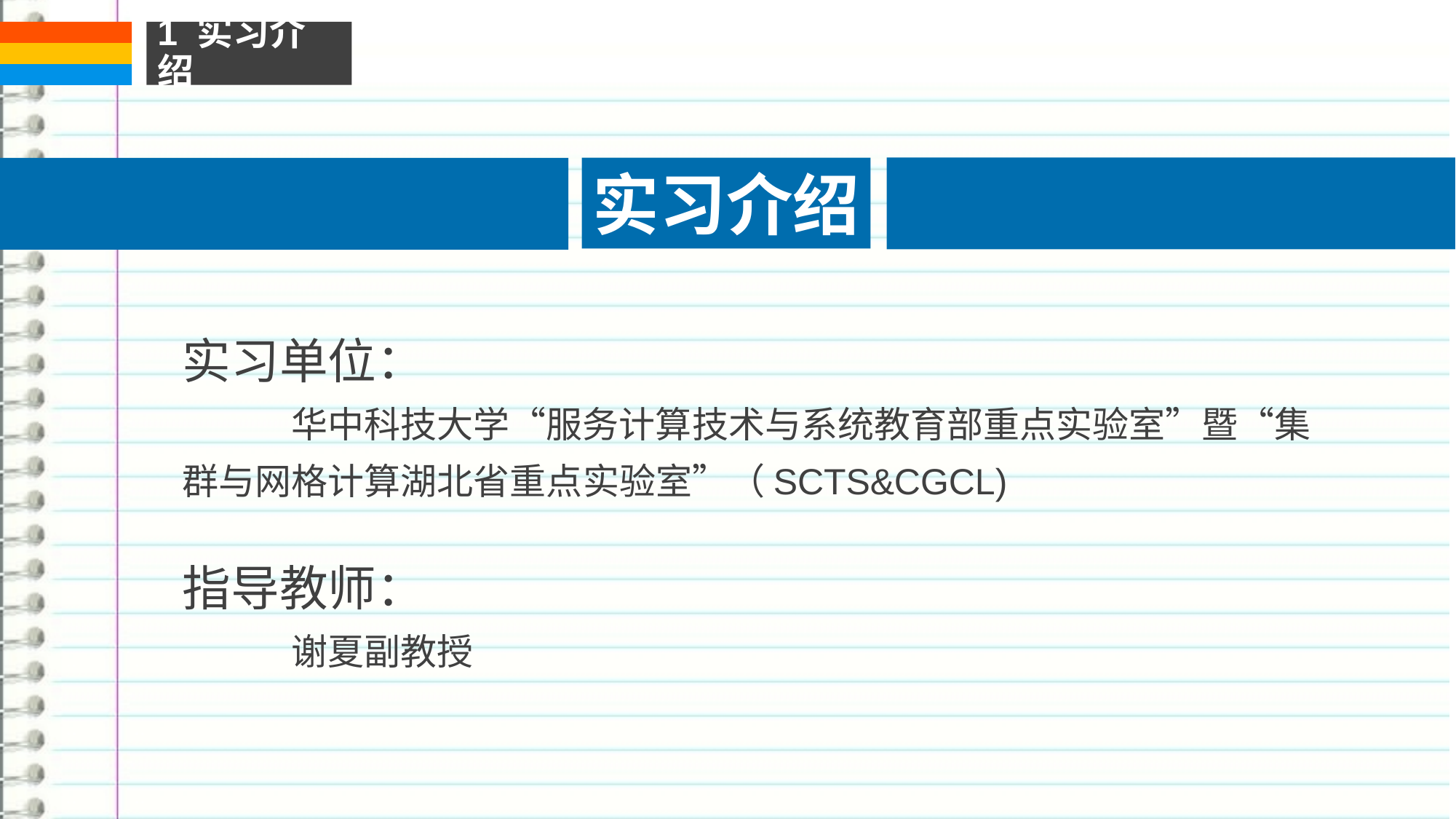

1 实习介绍
实习介绍
实习单位：
	华中科技大学“服务计算技术与系统教育部重点实验室”暨“集群与网格计算湖北省重点实验室”（SCTS&CGCL)

指导教师：
	谢夏副教授